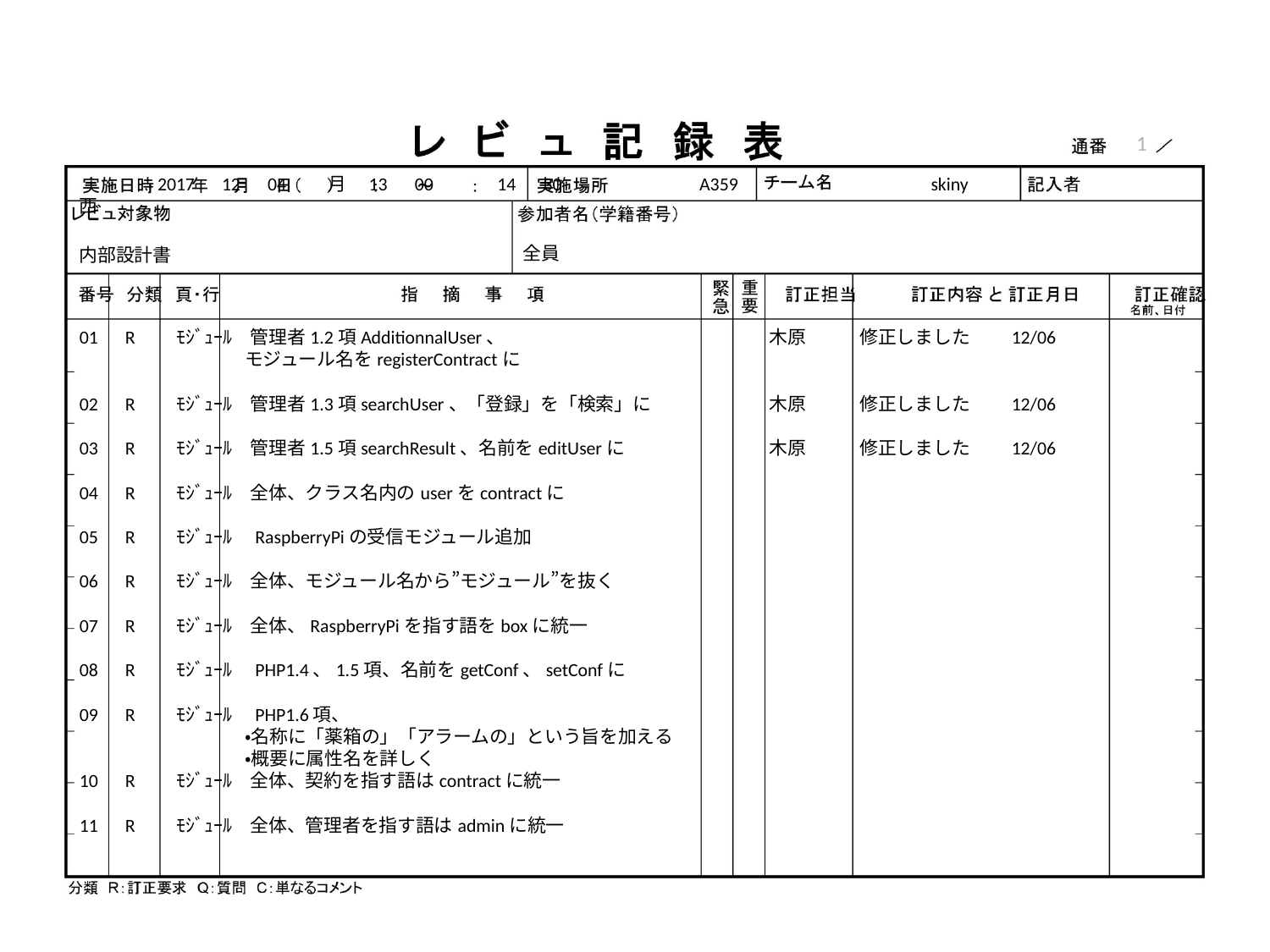

1
　　　　2017　12　04　　月　13　00　　　14　30　　　　　　　A359　　　　　　　　　　skiny　　　　　　　　　　　西
全員
内部設計書
01　R　　ﾓｼﾞｭｰﾙ　管理者1.2項AdditionnalUser、		　　　木原	　修正しました　　12/06
　　　　　　　　　モジュール名をregisterContractに

02　R　　ﾓｼﾞｭｰﾙ　管理者1.3項searchUser、「登録」を「検索」に	　　　木原	　修正しました　　12/06

03　R　　ﾓｼﾞｭｰﾙ　管理者1.5項searchResult、名前をeditUserに	　　　木原	　修正しました　　12/06

04　R　　ﾓｼﾞｭｰﾙ　全体、クラス名内のuserをcontractに

05　R　　ﾓｼﾞｭｰﾙ　RaspberryPiの受信モジュール追加

06　R　　ﾓｼﾞｭｰﾙ　全体、モジュール名から”モジュール”を抜く

07　R　　ﾓｼﾞｭｰﾙ　全体、RaspberryPiを指す語をboxに統一

08　R　　ﾓｼﾞｭｰﾙ　PHP1.4、1.5項、名前をgetConf、setConfに

09　R　　ﾓｼﾞｭｰﾙ　PHP1.6項、
　　　　　　　　　・名称に「薬箱の」「アラームの」という旨を加える
　　　　　　　　　・概要に属性名を詳しく
10　R　　ﾓｼﾞｭｰﾙ　全体、契約を指す語はcontractに統一

11　R　　ﾓｼﾞｭｰﾙ　全体、管理者を指す語はadminに統一